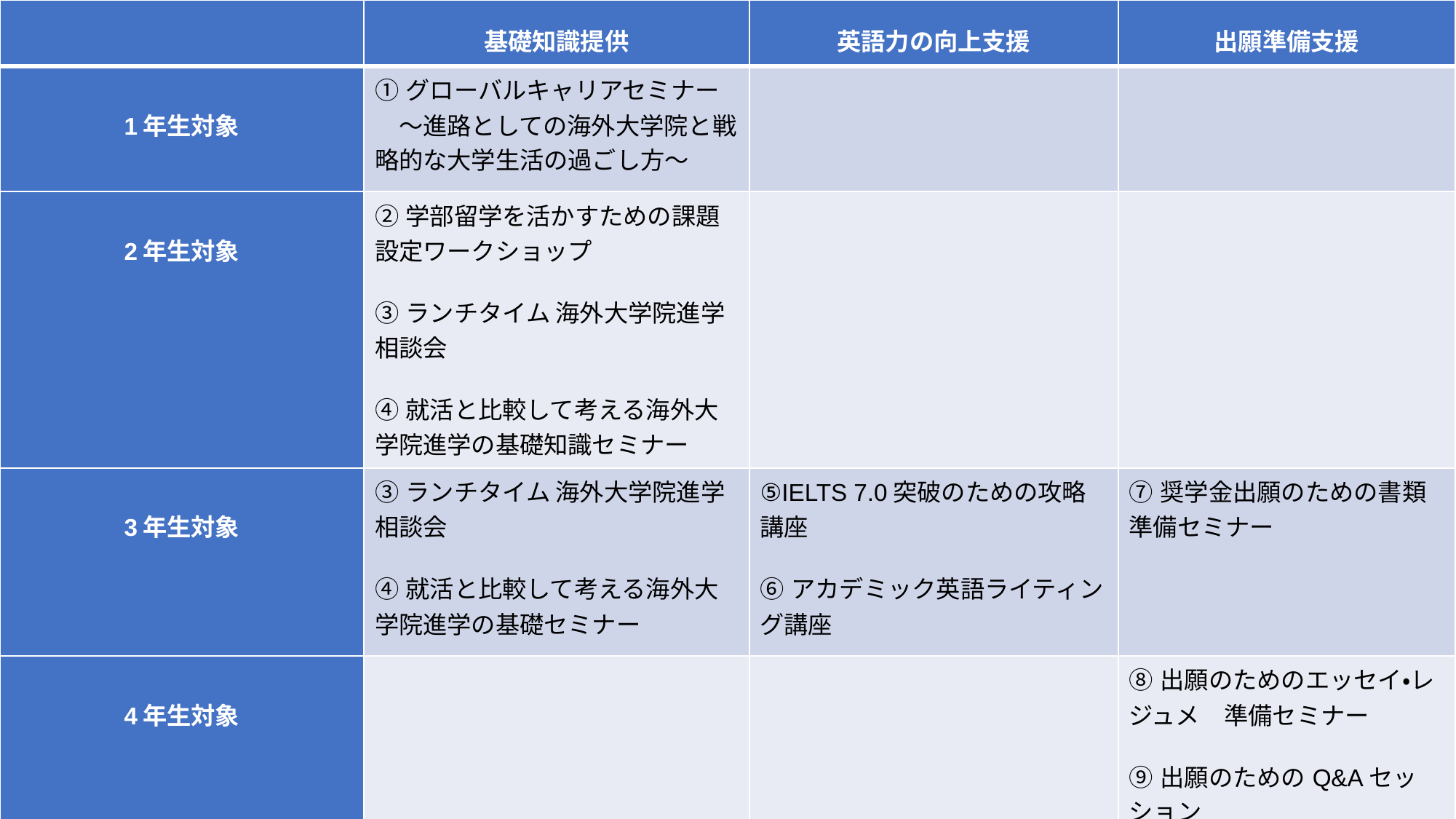

|  | 基礎知識提供 | 英語力の向上支援 | 出願準備支援 |
| --- | --- | --- | --- |
| 1年生対象 | ①グローバルキャリアセミナー　〜進路としての海外大学院と戦略的な大学生活の過ごし方〜 |  |  |
| 2年生対象 | ②学部留学を活かすための課題設定ワークショップ ③ランチタイム 海外大学院進学相談会 ④就活と比較して考える海外大学院進学の基礎知識セミナー |  |  |
| 3年生対象 | ③ランチタイム 海外大学院進学相談会 ④就活と比較して考える海外大学院進学の基礎セミナー | ⑤IELTS 7.0突破のための攻略講座 ⑥アカデミック英語ライティング講座 | ⑦奨学金出願のための書類準備セミナー |
| 4年生対象 |  |  | ⑧出願のためのエッセイ・レジュメ　準備セミナー ⑨出願のためのQ&Aセッション |